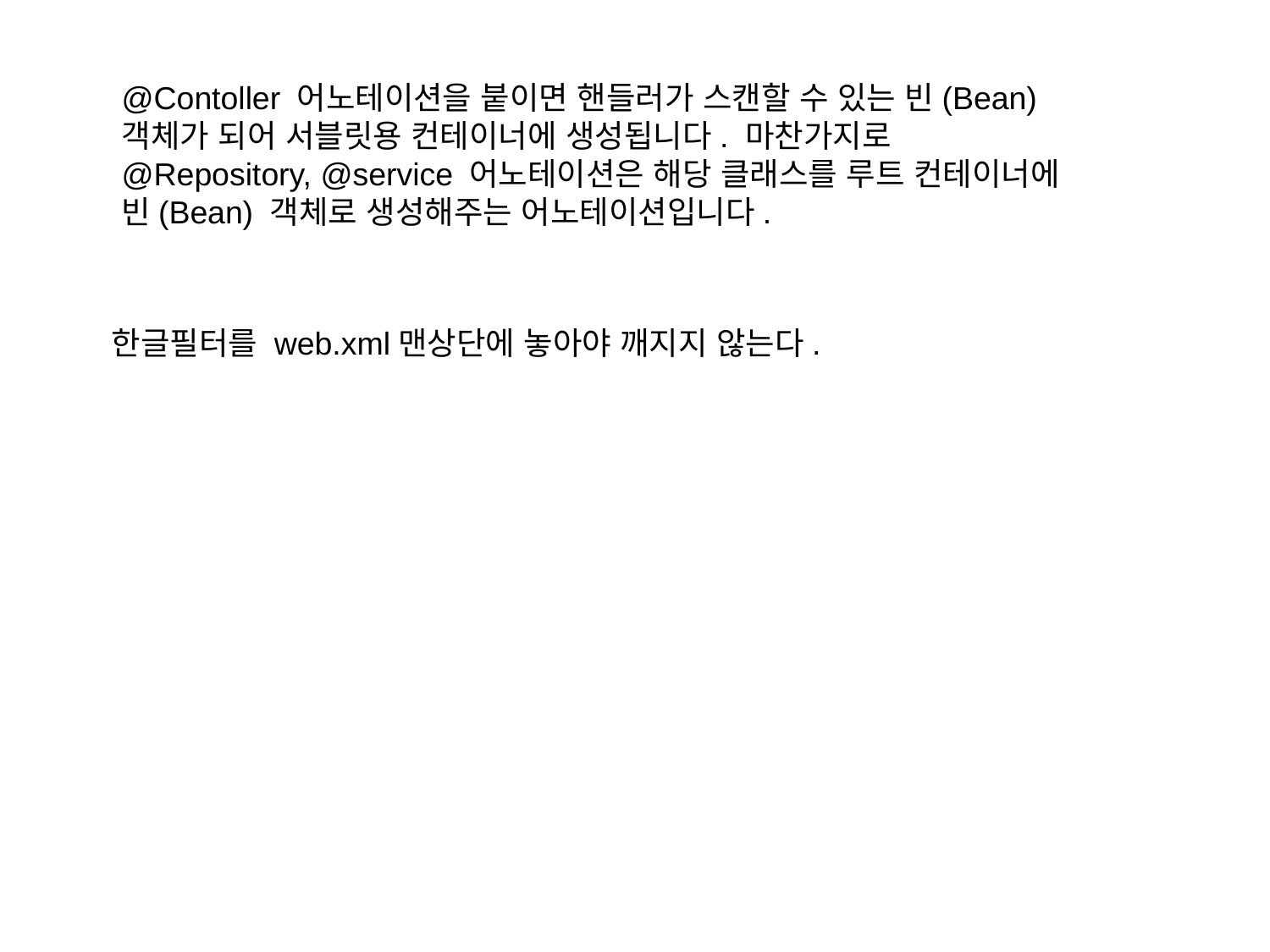

@Contoller 어노테이션을 붙이면 핸들러가 스캔할 수 있는 빈(Bean) 객체가 되어 서블릿용 컨테이너에 생성됩니다. 마찬가지로 @Repository, @service 어노테이션은 해당 클래스를 루트 컨테이너에 빈(Bean) 객체로 생성해주는 어노테이션입니다.
한글필터를 web.xml맨상단에 놓아야 깨지지 않는다.